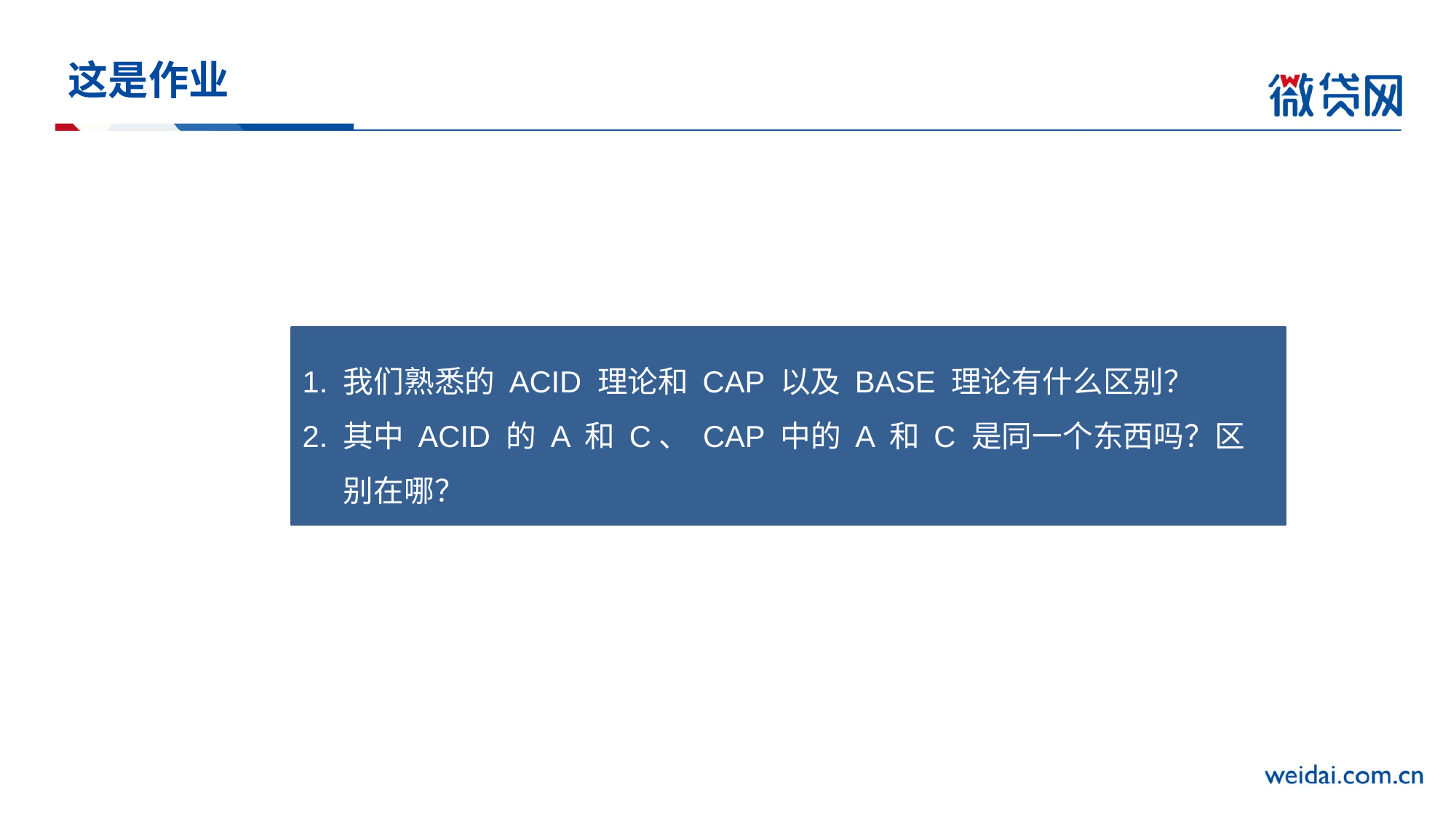

# 这是作业
我们熟悉的 ACID 理论和 CAP 以及 BASE 理论有什么区别？
其中 ACID 的 A 和 C、 CAP 中的 A 和 C 是同一个东西吗？区别在哪？